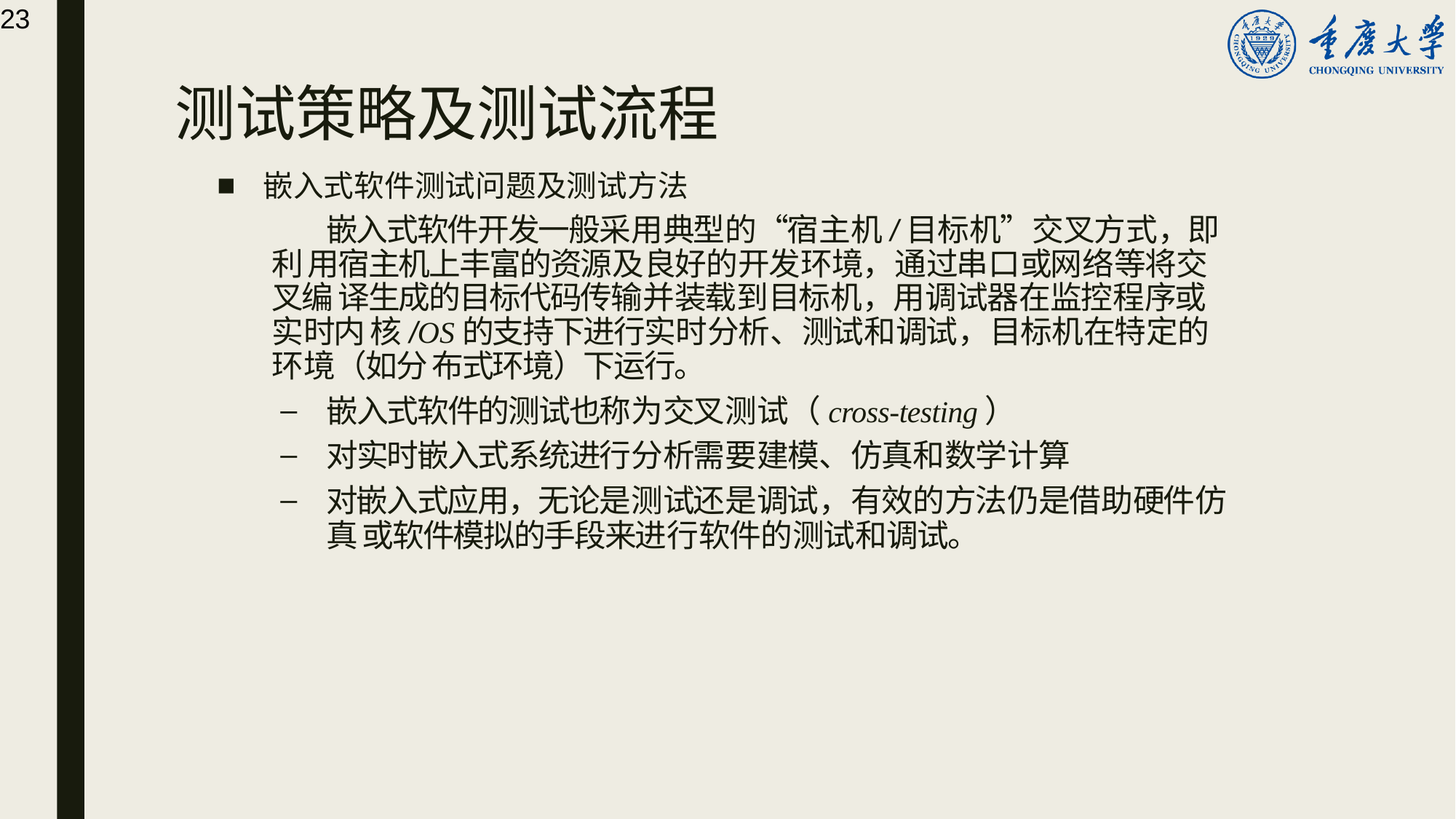

23
# 测试策略及测试流程
嵌入式软件测试问题及测试方法
嵌入式软件开发一般采用典型的“宿主机/目标机”交叉方式，即利 用宿主机上丰富的资源及良好的开发环境，通过串口或网络等将交叉编 译生成的目标代码传输并装载到目标机，用调试器在监控程序或实时内 核/OS的支持下进行实时分析、测试和调试，目标机在特定的环境（如分 布式环境）下运行。
嵌入式软件的测试也称为交叉测试（cross-testing）
对实时嵌入式系统进行分析需要建模、仿真和数学计算
对嵌入式应用，无论是测试还是调试，有效的方法仍是借助硬件仿真 或软件模拟的手段来进行软件的测试和调试。